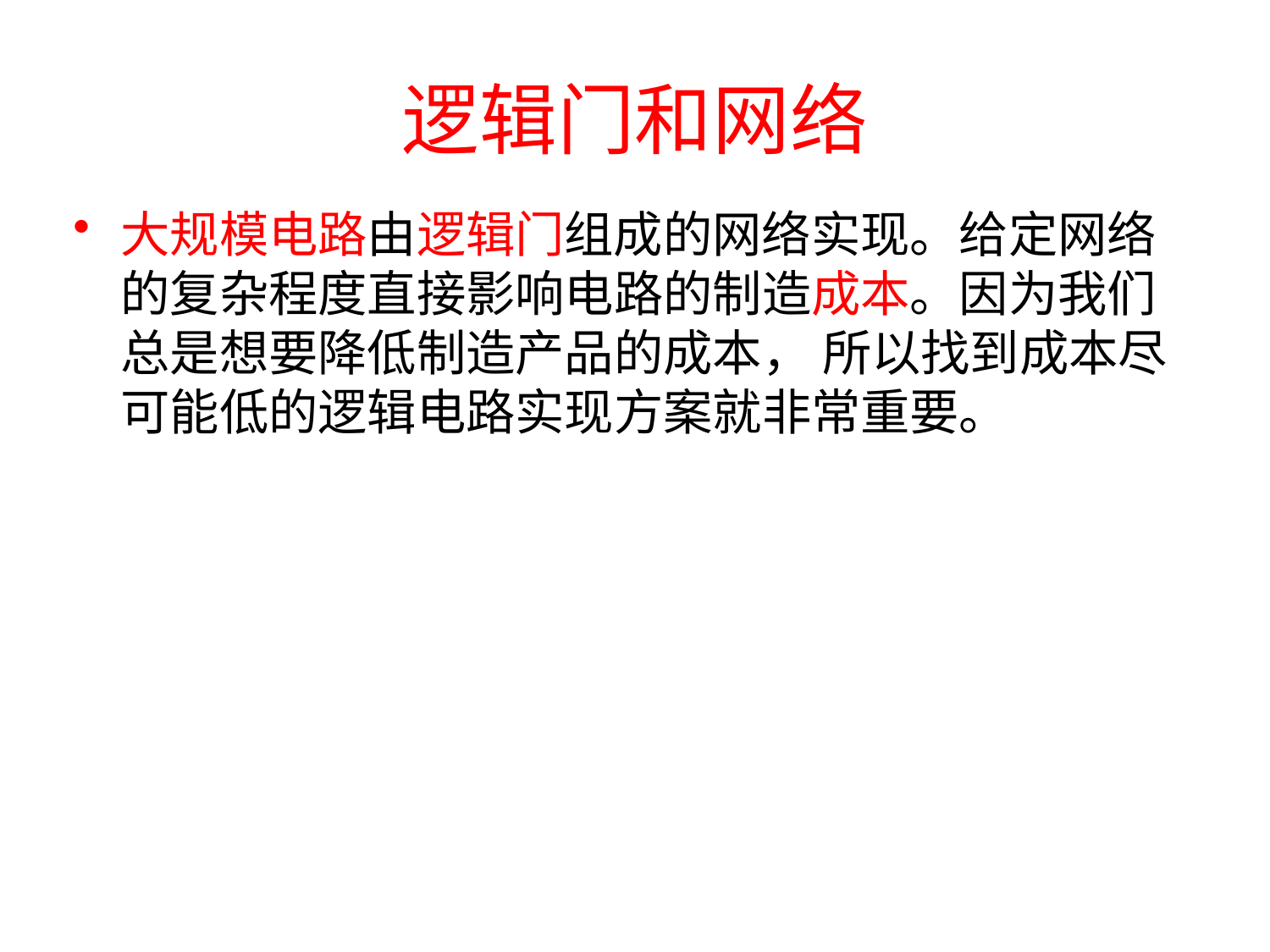

# 逻辑门和网络
大规模电路由逻辑门组成的网络实现。给定网络的复杂程度直接影响电路的制造成本。因为我们总是想要降低制造产品的成本， 所以找到成本尽可能低的逻辑电路实现方案就非常重要。